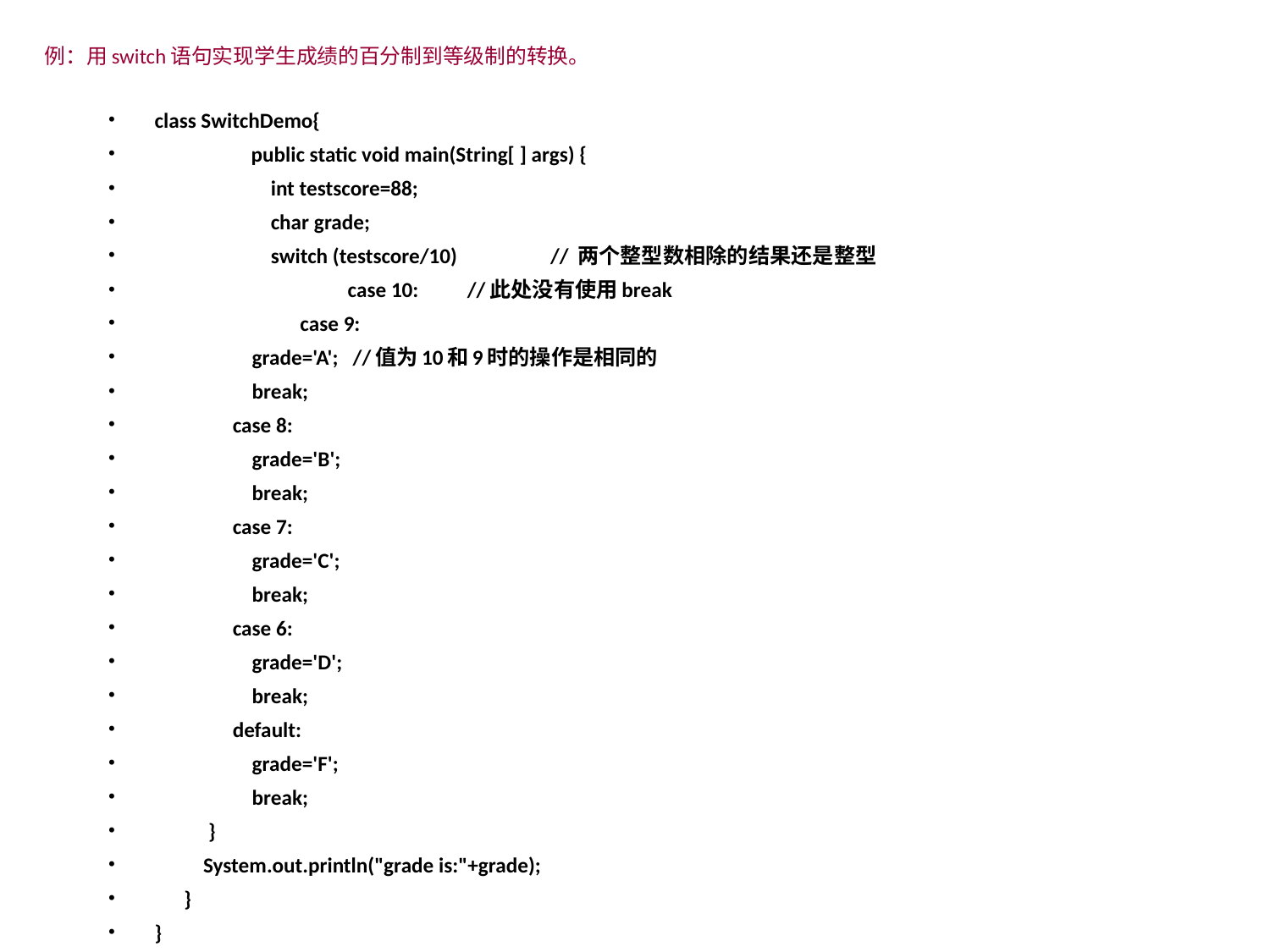

例：用switch语句实现学生成绩的百分制到等级制的转换。
class SwitchDemo{
	public static void main(String[ ] args) {
  	    int testscore=88;
  	    char grade;
	    switch (testscore/10) 	  // 两个整型数相除的结果还是整型
     	  	case 10:          //此处没有使用break
     	          case 9:
                    grade='A';   //值为10和9时的操作是相同的
                    break;
                case 8:
                    grade='B';
                    break;
                case 7:
                    grade='C';
                    break;
                case 6:
                    grade='D';
                    break;
                default:
                    grade='F';
                    break;
           }
          System.out.println("grade is:"+grade);
      }
}